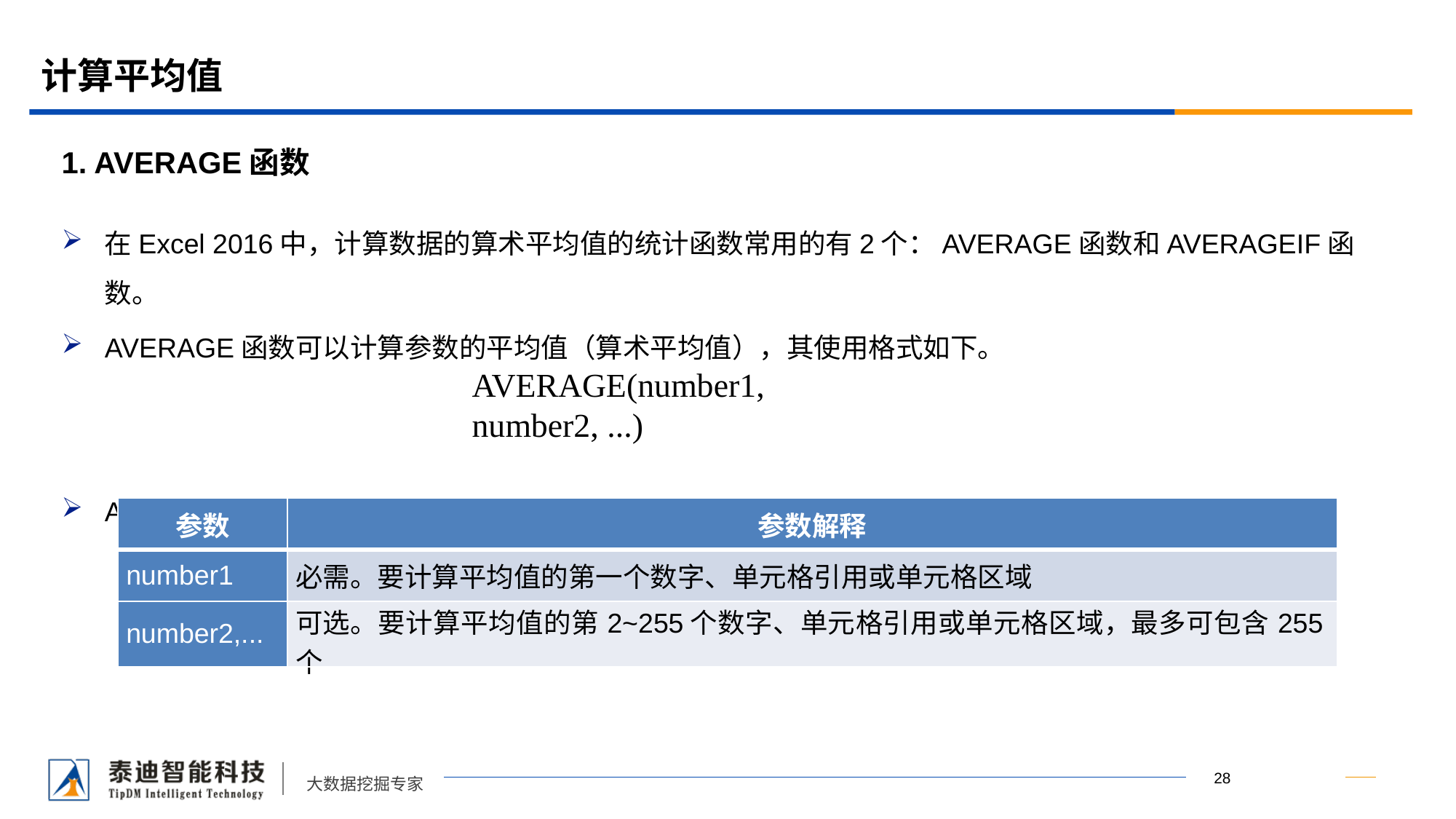

# 计算平均值
1. AVERAGE函数
在Excel 2016中，计算数据的算术平均值的统计函数常用的有2个：AVERAGE函数和AVERAGEIF函数。
AVERAGE函数可以计算参数的平均值（算术平均值），其使用格式如下。

AVERAGE函数的常用参数及其解释如表所示。
AVERAGE(number1, number2, ...)
| 参数 | 参数解释 |
| --- | --- |
| number1 | 必需。要计算平均值的第一个数字、单元格引用或单元格区域 |
| number2,... | 可选。要计算平均值的第2~255个数字、单元格引用或单元格区域，最多可包含255个 |